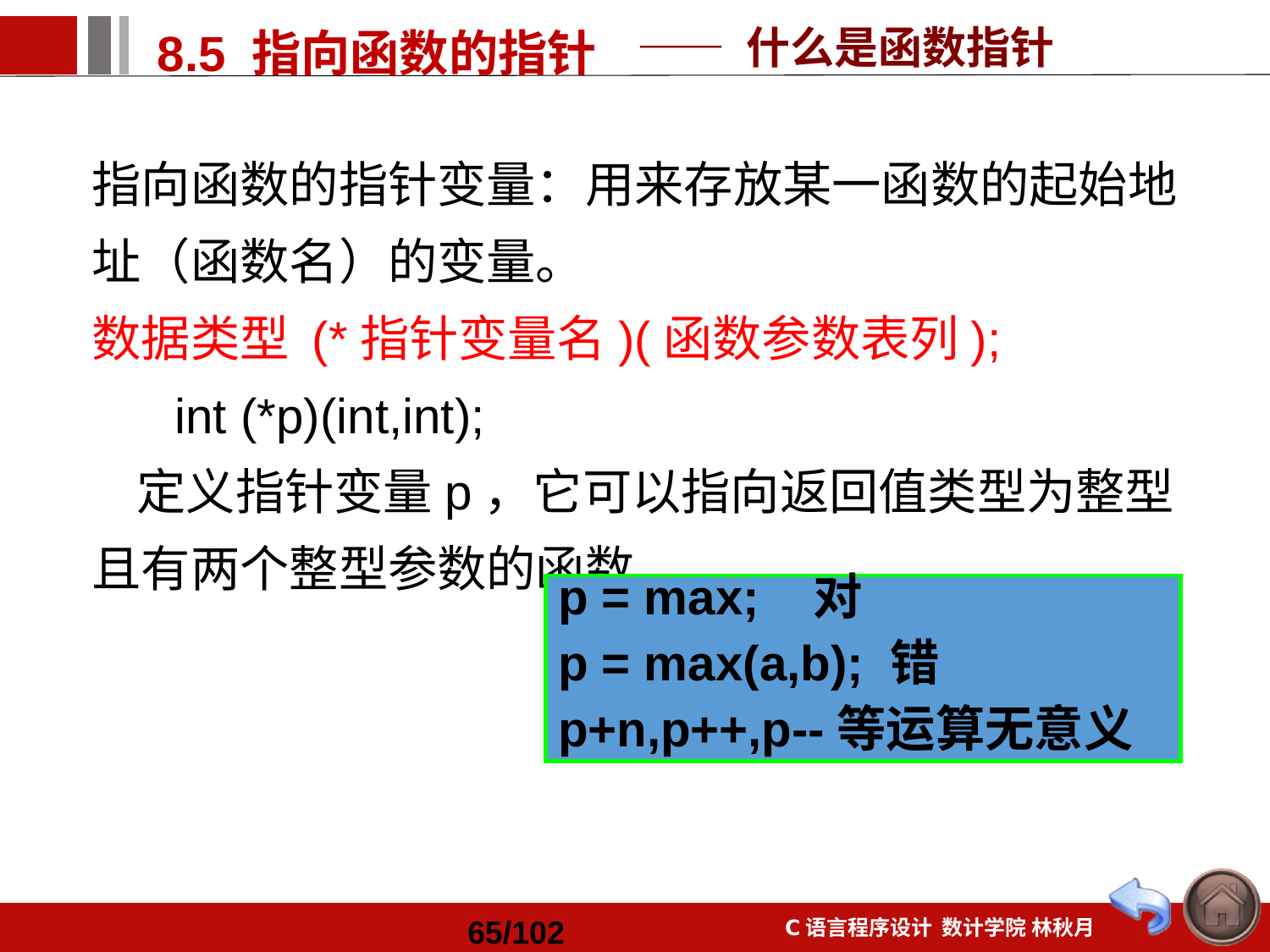

—— 什么是函数指针
指向函数的指针变量：用来存放某一函数的起始地址（函数名）的变量。
数据类型 (*指针变量名)(函数参数表列);
      int (*p)(int,int);
   定义指针变量p，它可以指向返回值类型为整型且有两个整型参数的函数。
p = max;   对
p = max(a,b); 错
p+n,p++,p--等运算无意义